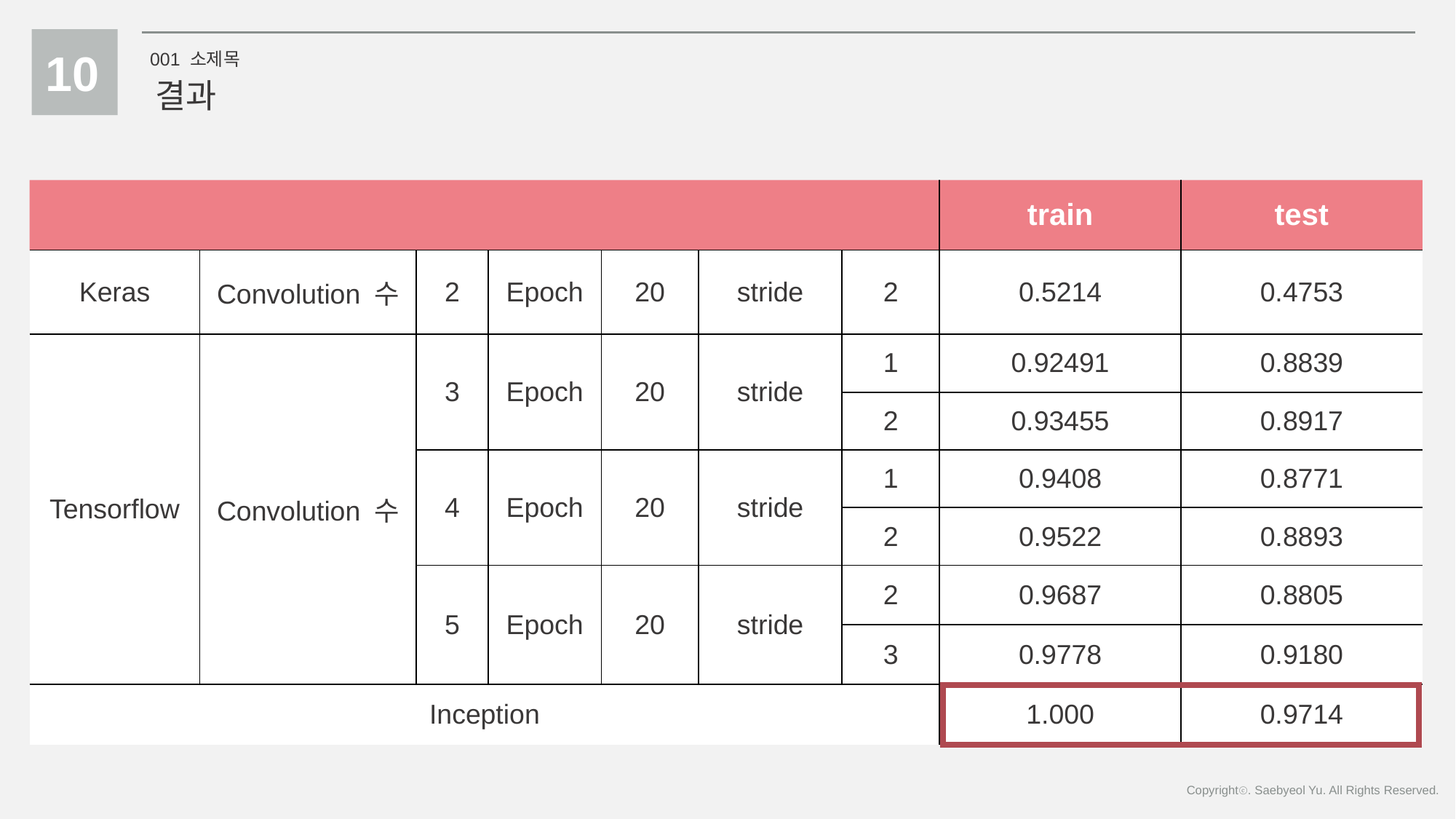

10
001 소제목
결과
|  |  |  |  |  |  |  | train | test |
| --- | --- | --- | --- | --- | --- | --- | --- | --- |
| Keras | Convolution 수 | 2 | Epoch | 20 | stride | 2 | 0.5214 | 0.4753 |
| Tensorflow | Convolution 수 | 3 | Epoch | 20 | stride | 1 | 0.92491 | 0.8839 |
|  |  |  |  |  |  | 2 | 0.93455 | 0.8917 |
|  |  | 4 | Epoch | 20 | stride | 1 | 0.9408 | 0.8771 |
|  |  |  |  |  |  | 2 | 0.9522 | 0.8893 |
|  |  | 5 | Epoch | 20 | stride | 2 | 0.9687 | 0.8805 |
|  |  |  |  |  |  | 3 | 0.9778 | 0.9180 |
| Inception |  |  |  |  |  |  | 1.000 | 0.9714 |